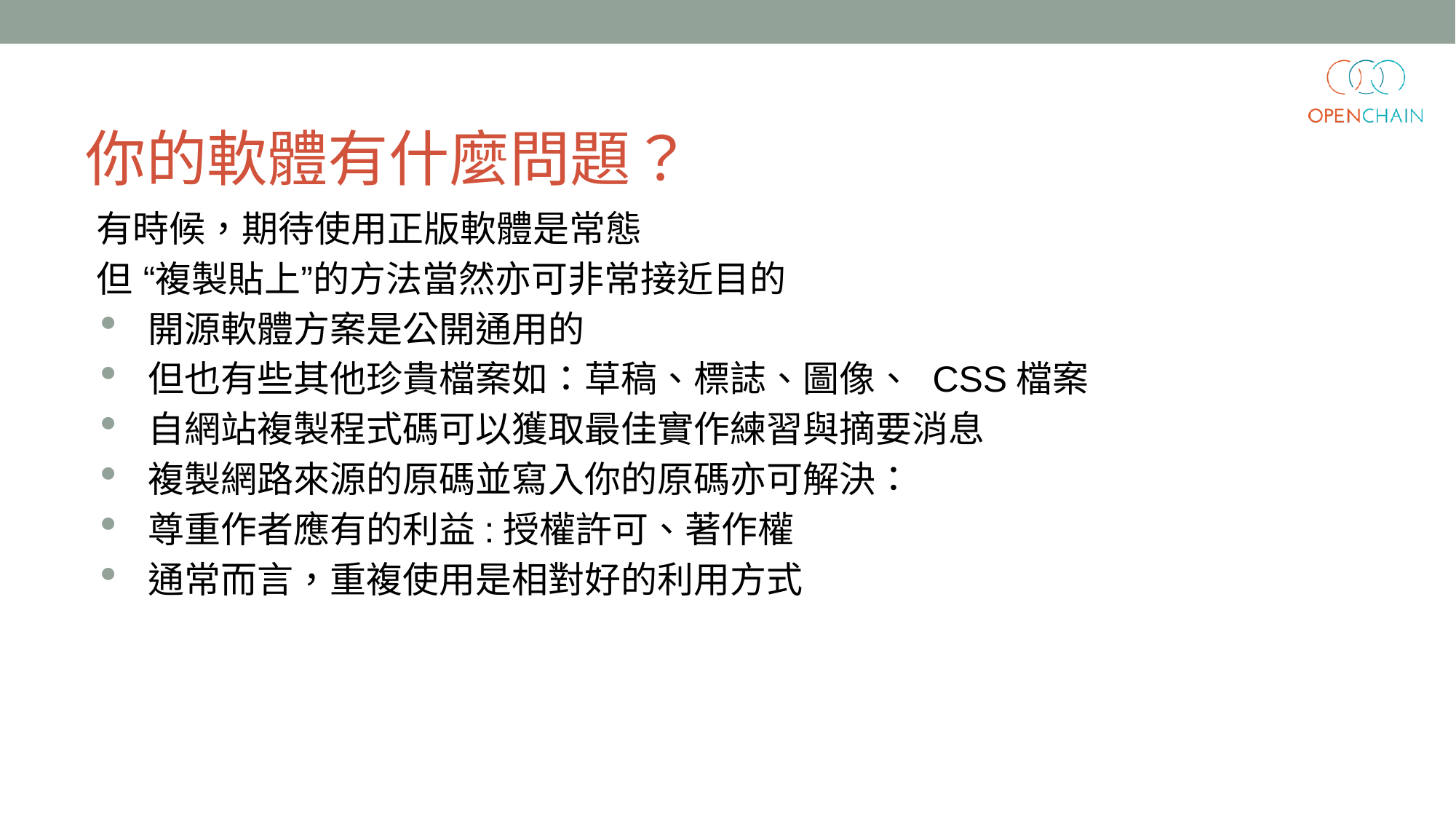

你的軟體有什麼問題？
有時候，期待使用正版軟體是常態
但 “複製貼上”的方法當然亦可非常接近目的
開源軟體方案是公開通用的
但也有些其他珍貴檔案如：草稿、標誌、圖像、 CSS檔案
自網站複製程式碼可以獲取最佳實作練習與摘要消息
複製網路來源的原碼並寫入你的原碼亦可解決：
尊重作者應有的利益:授權許可、著作權
通常而言，重複使用是相對好的利用方式